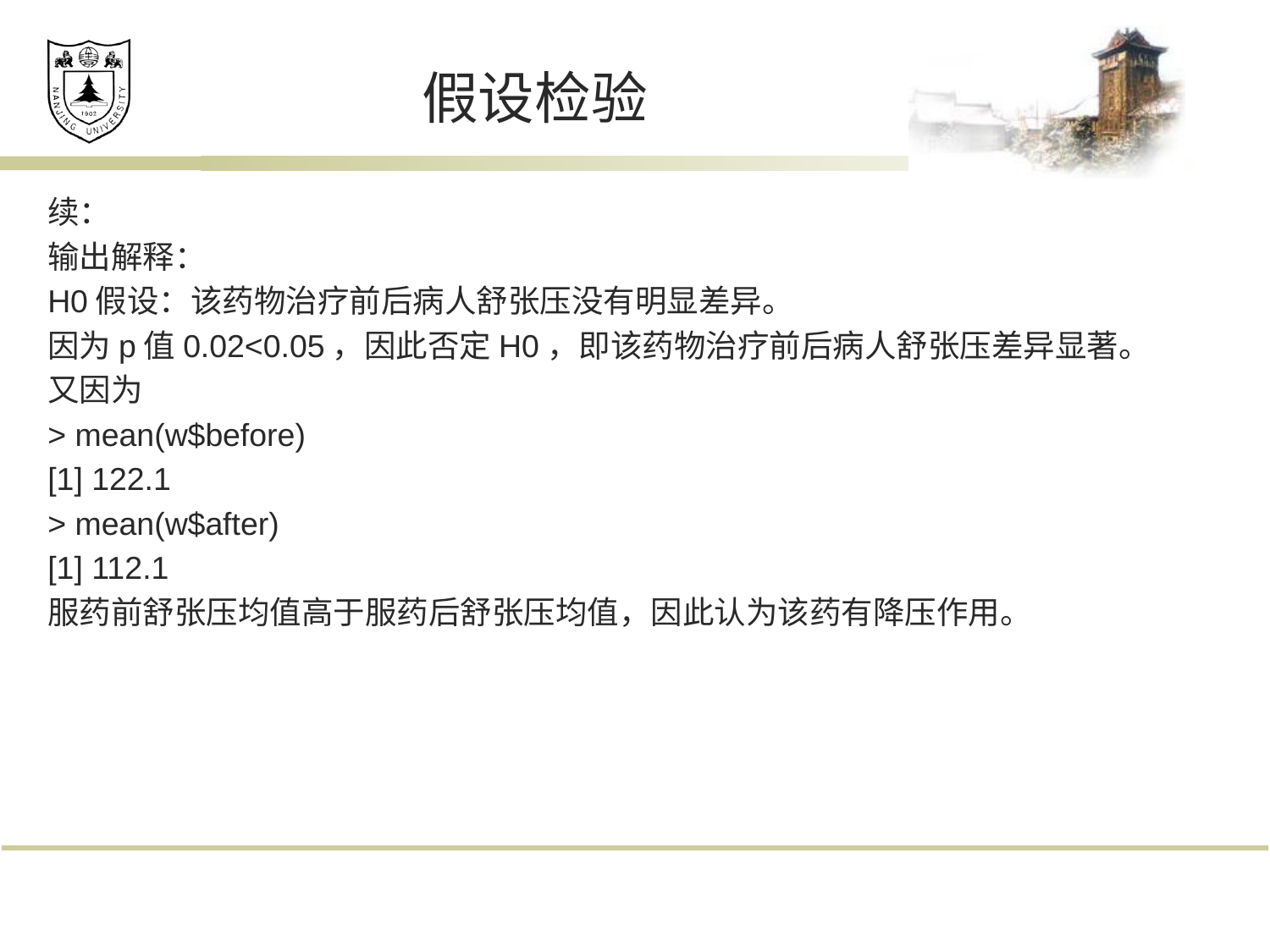

# 假设检验
续：
输出解释：
H0假设：该药物治疗前后病人舒张压没有明显差异。
因为p值0.02<0.05，因此否定H0，即该药物治疗前后病人舒张压差异显著。
又因为
> mean(w$before)
[1] 122.1
> mean(w$after)
[1] 112.1
服药前舒张压均值高于服药后舒张压均值，因此认为该药有降压作用。